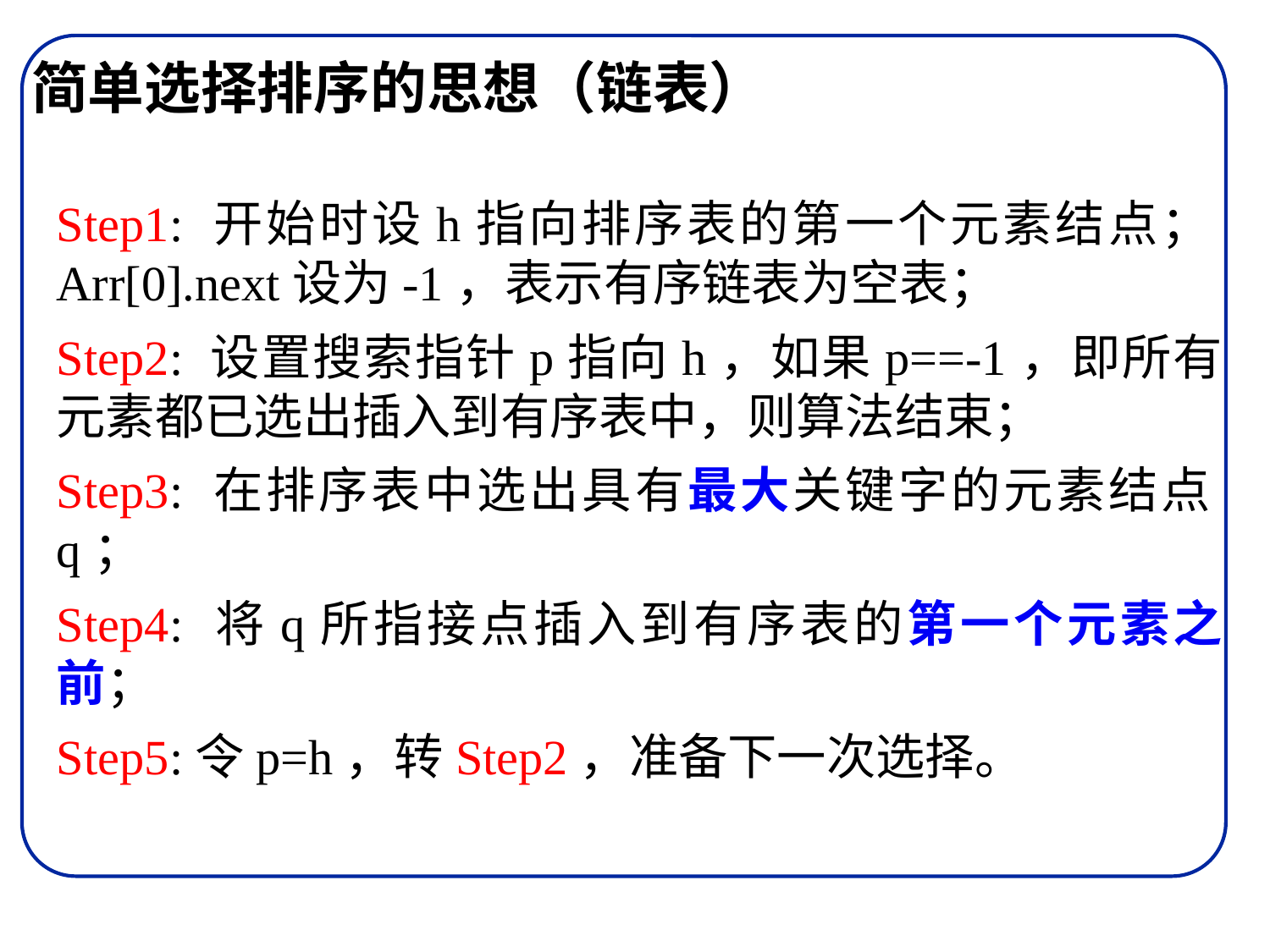

简单选择排序的思想（链表）
Step1: 开始时设h指向排序表的第一个元素结点；Arr[0].next设为-1，表示有序链表为空表；
Step2: 设置搜索指针p指向h，如果p==-1，即所有元素都已选出插入到有序表中，则算法结束；
Step3: 在排序表中选出具有最大关键字的元素结点q；
Step4: 将q所指接点插入到有序表的第一个元素之前；
Step5:令p=h，转Step2，准备下一次选择。